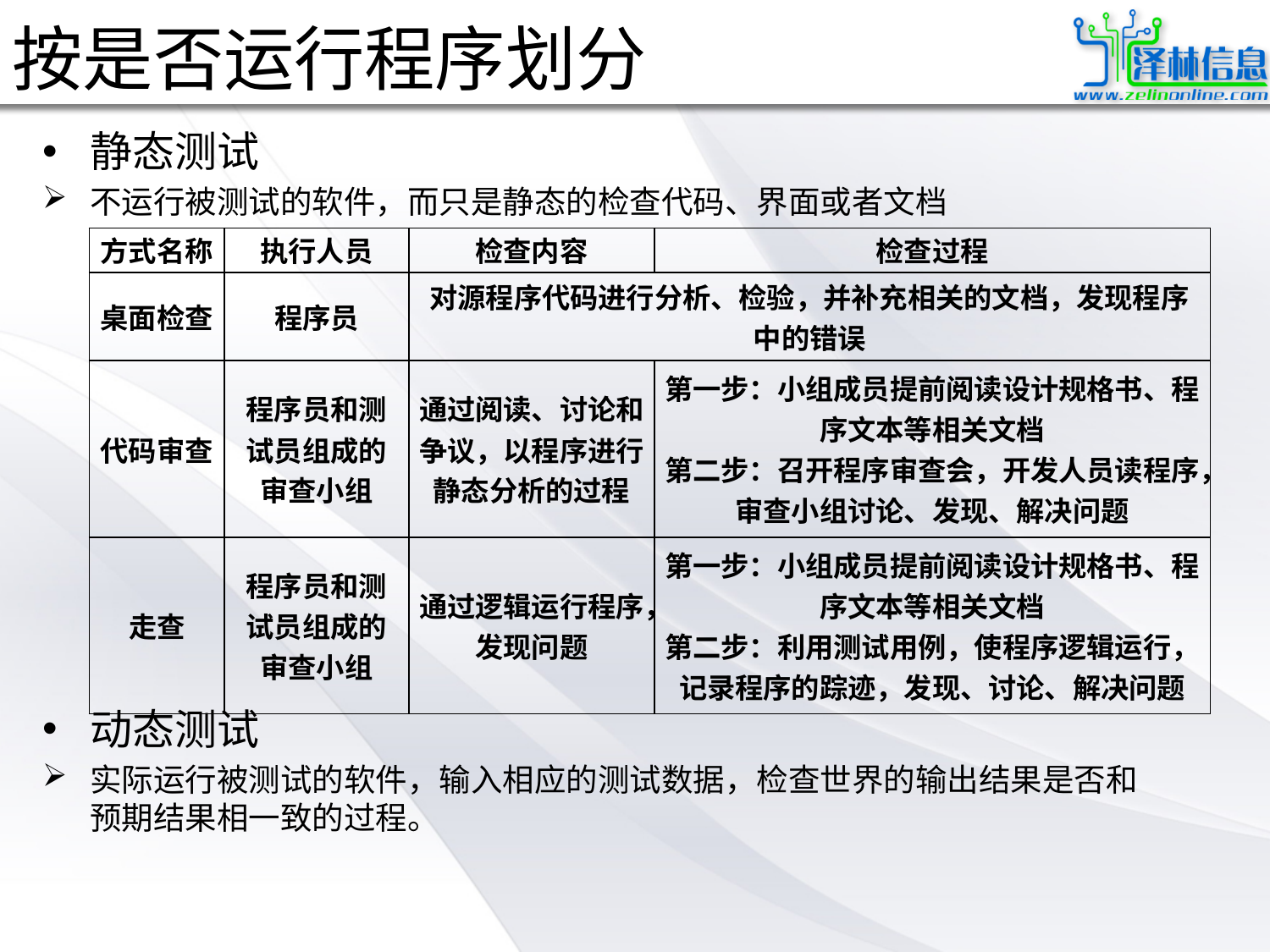

# 按是否运行程序划分
静态测试
不运行被测试的软件，而只是静态的检查代码、界面或者文档

动态测试
实际运行被测试的软件，输入相应的测试数据，检查世界的输出结果是否和预期结果相一致的过程。

| 方式名称 | 执行人员 | 检查内容 | 检查过程 |
| --- | --- | --- | --- |
| 桌面检查 | 程序员 | 对源程序代码进行分析、检验，并补充相关的文档，发现程序中的错误 |  |
| 代码审查 | 程序员和测试员组成的审查小组 | 通过阅读、讨论和争议，以程序进行静态分析的过程 | 第一步：小组成员提前阅读设计规格书、程序文本等相关文档 第二步：召开程序审查会，开发人员读程序，审查小组讨论、发现、解决问题 |
| 走查 | 程序员和测试员组成的审查小组 | 通过逻辑运行程序，发现问题 | 第一步：小组成员提前阅读设计规格书、程序文本等相关文档 第二步：利用测试用例，使程序逻辑运行，记录程序的踪迹，发现、讨论、解决问题 |